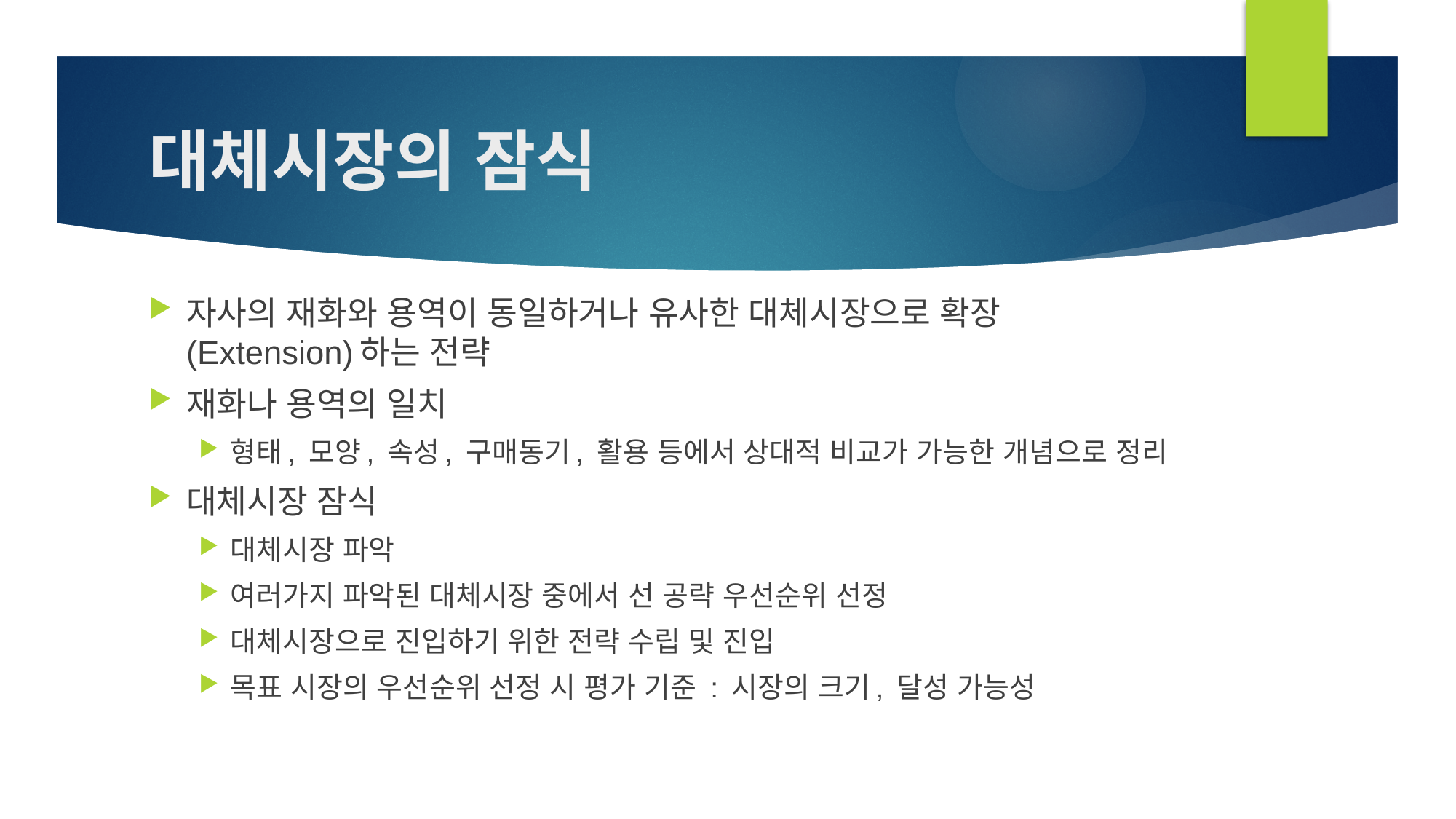

# 대체시장의 잠식
자사의 재화와 용역이 동일하거나 유사한 대체시장으로 확장(Extension)하는 전략
재화나 용역의 일치
형태, 모양, 속성, 구매동기, 활용 등에서 상대적 비교가 가능한 개념으로 정리
대체시장 잠식
대체시장 파악
여러가지 파악된 대체시장 중에서 선 공략 우선순위 선정
대체시장으로 진입하기 위한 전략 수립 및 진입
목표 시장의 우선순위 선정 시 평가 기준 : 시장의 크기, 달성 가능성